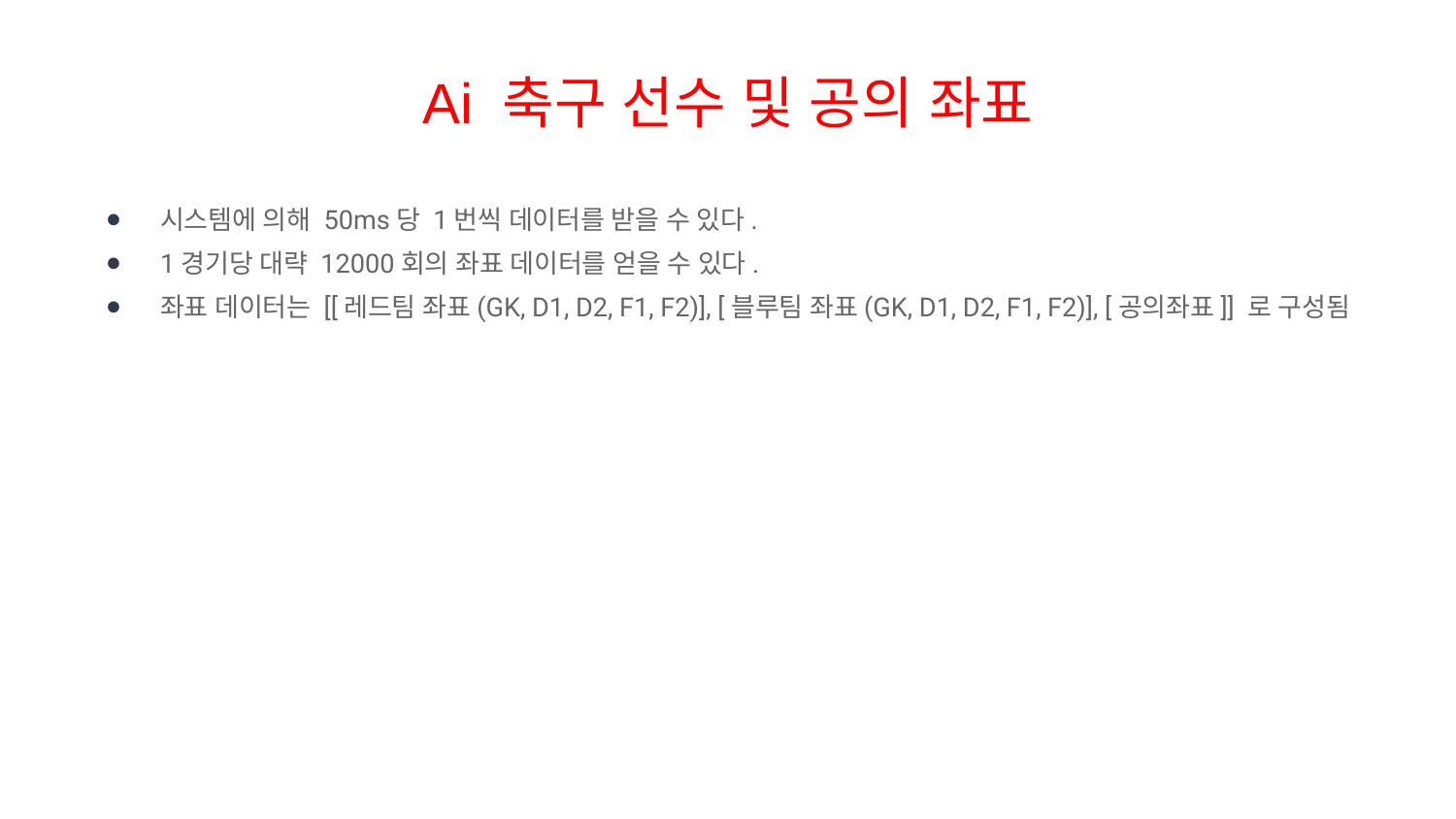

# Ai 축구 선수 및 공의 좌표
시스템에 의해 50ms당 1번씩 데이터를 받을 수 있다.
1경기당 대략 12000회의 좌표 데이터를 얻을 수 있다.
좌표 데이터는 [[레드팀 좌표(GK, D1, D2, F1, F2)], [블루팀 좌표(GK, D1, D2, F1, F2)], [공의좌표]] 로 구성됨